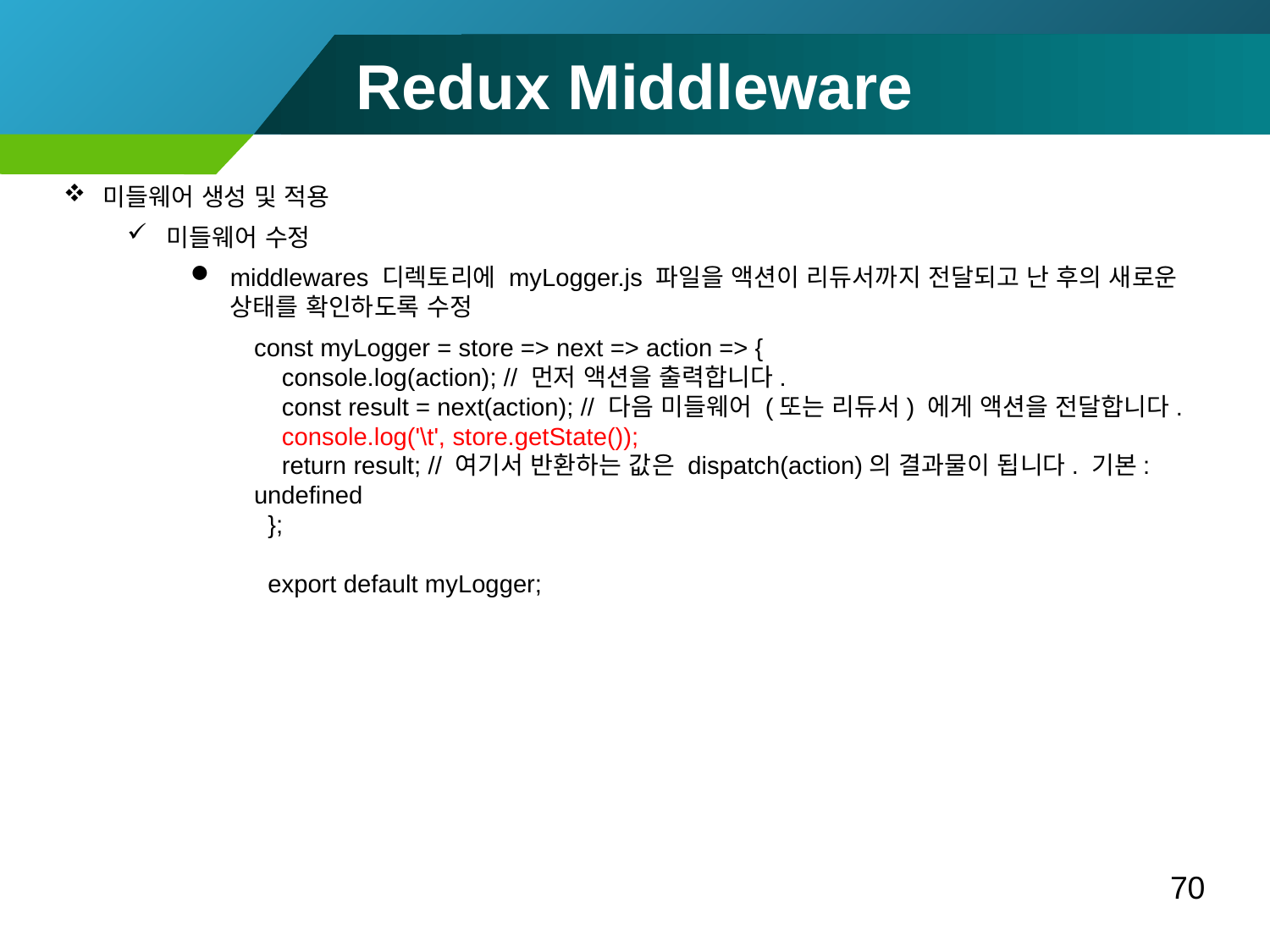

Redux Middleware
미들웨어 생성 및 적용
미들웨어 수정
middlewares 디렉토리에 myLogger.js 파일을 액션이 리듀서까지 전달되고 난 후의 새로운 상태를 확인하도록 수정
const myLogger = store => next => action => {
    console.log(action); // 먼저 액션을 출력합니다.
    const result = next(action); // 다음 미들웨어 (또는 리듀서) 에게 액션을 전달합니다.
    console.log('\t', store.getState());
    return result; // 여기서 반환하는 값은 dispatch(action)의 결과물이 됩니다. 기본: undefined
  };

  export default myLogger;
70